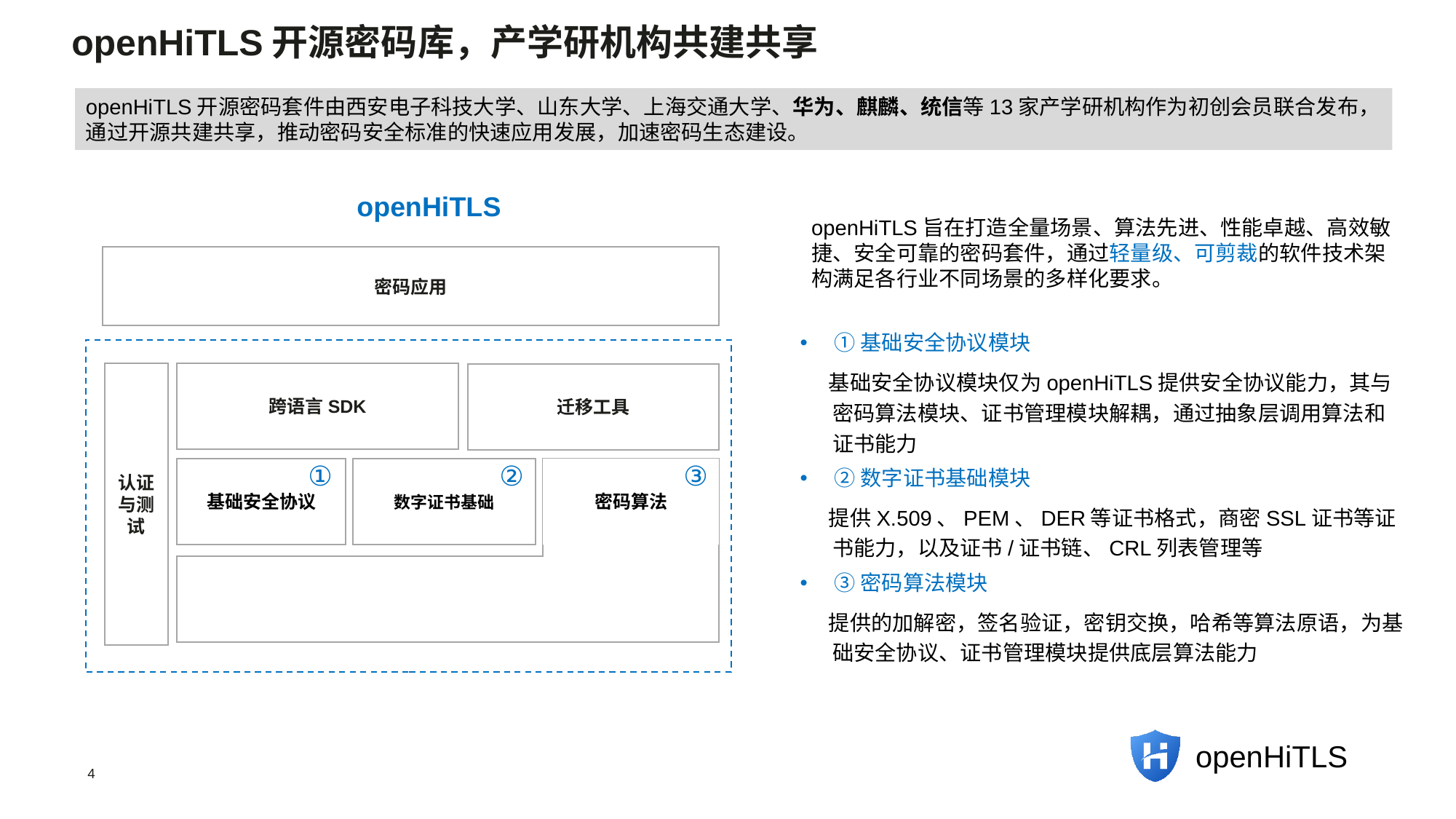

openHiTLS开源密码库，产学研机构共建共享
openHiTLS开源密码套件由西安电子科技大学、山东大学、上海交通大学、华为、麒麟、统信等13家产学研机构作为初创会员联合发布，通过开源共建共享，推动密码安全标准的快速应用发展，加速密码生态建设。
openHiTLS
密码应用

认证
与测试
跨语言SDK
迁移工具
密码算法
基础安全协议

数字证书基础
①
②
③
openHiTLS旨在打造全量场景、算法先进、性能卓越、高效敏捷、安全可靠的密码套件，通过轻量级、可剪裁的软件技术架构满足各行业不同场景的多样化要求。
①基础安全协议模块
     基础安全协议模块仅为openHiTLS提供安全协议能力，其与密码算法模块、证书管理模块解耦，通过抽象层调用算法和证书能力
②数字证书基础模块
     提供X.509、PEM、DER等证书格式，商密SSL证书等证书能力，以及证书/证书链、CRL列表管理等
③密码算法模块
     提供的加解密，签名验证，密钥交换，哈希等算法原语，为基础安全协议、证书管理模块提供底层算法能力